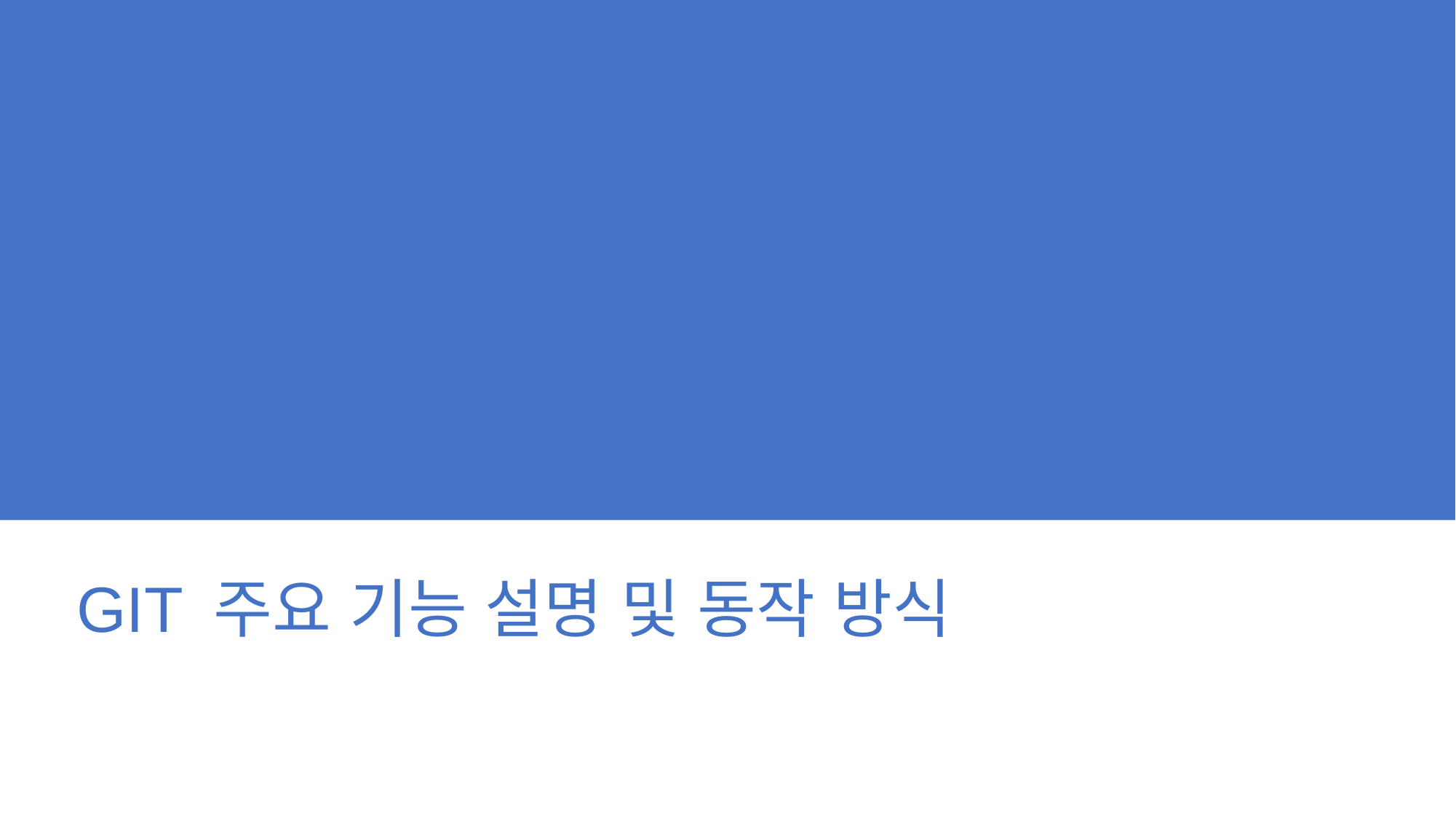

# Git 주요 기능 설명 및 동작 방식